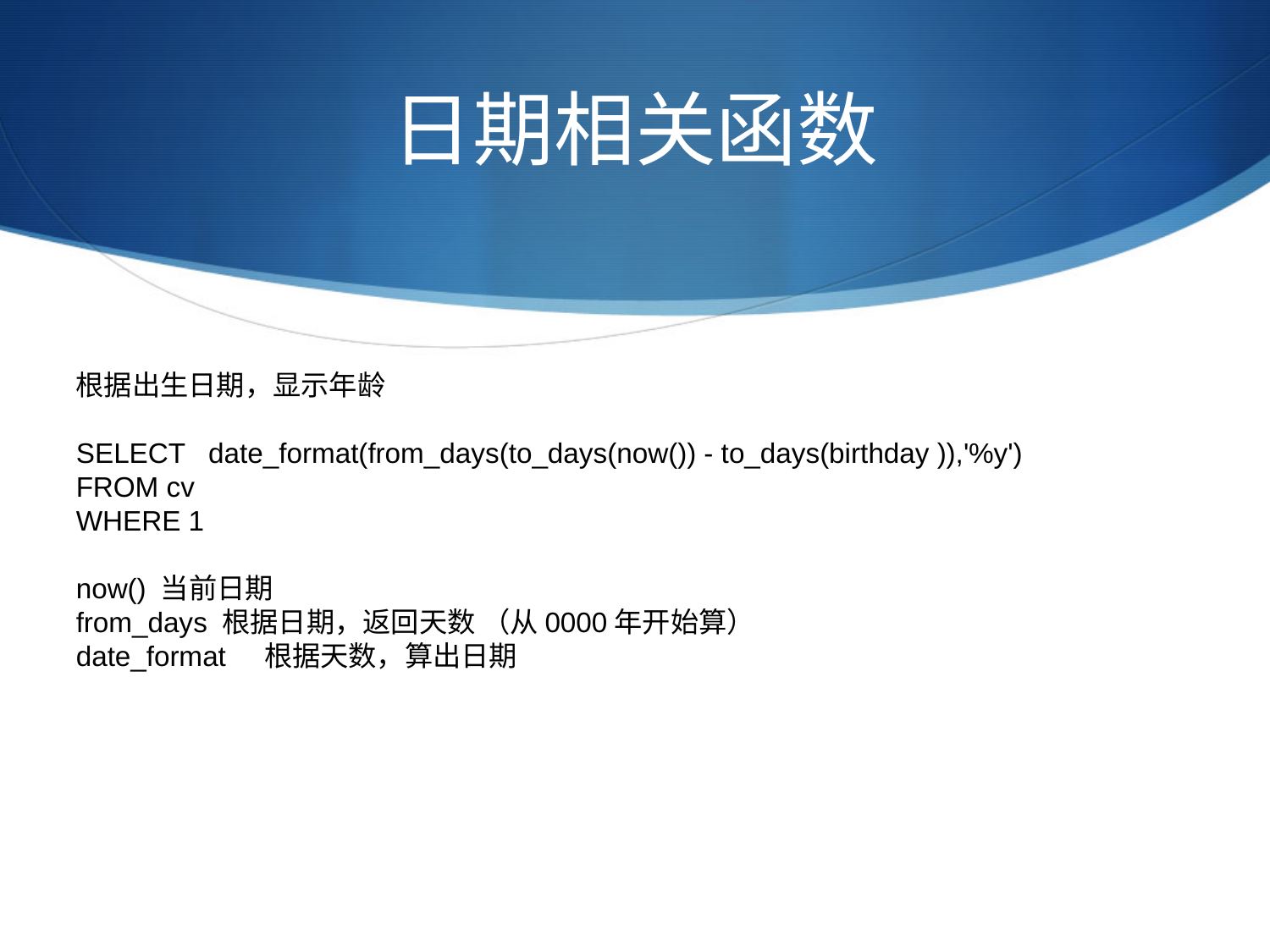

# 日期相关函数
根据出生日期，显示年龄

SELECT   date_format(from_days(to_days(now()) - to_days(birthday )),'%y')
FROM cv
WHERE 1

now() 当前日期
from_days 根据日期，返回天数 （从0000年开始算）
date_format    根据天数，算出日期